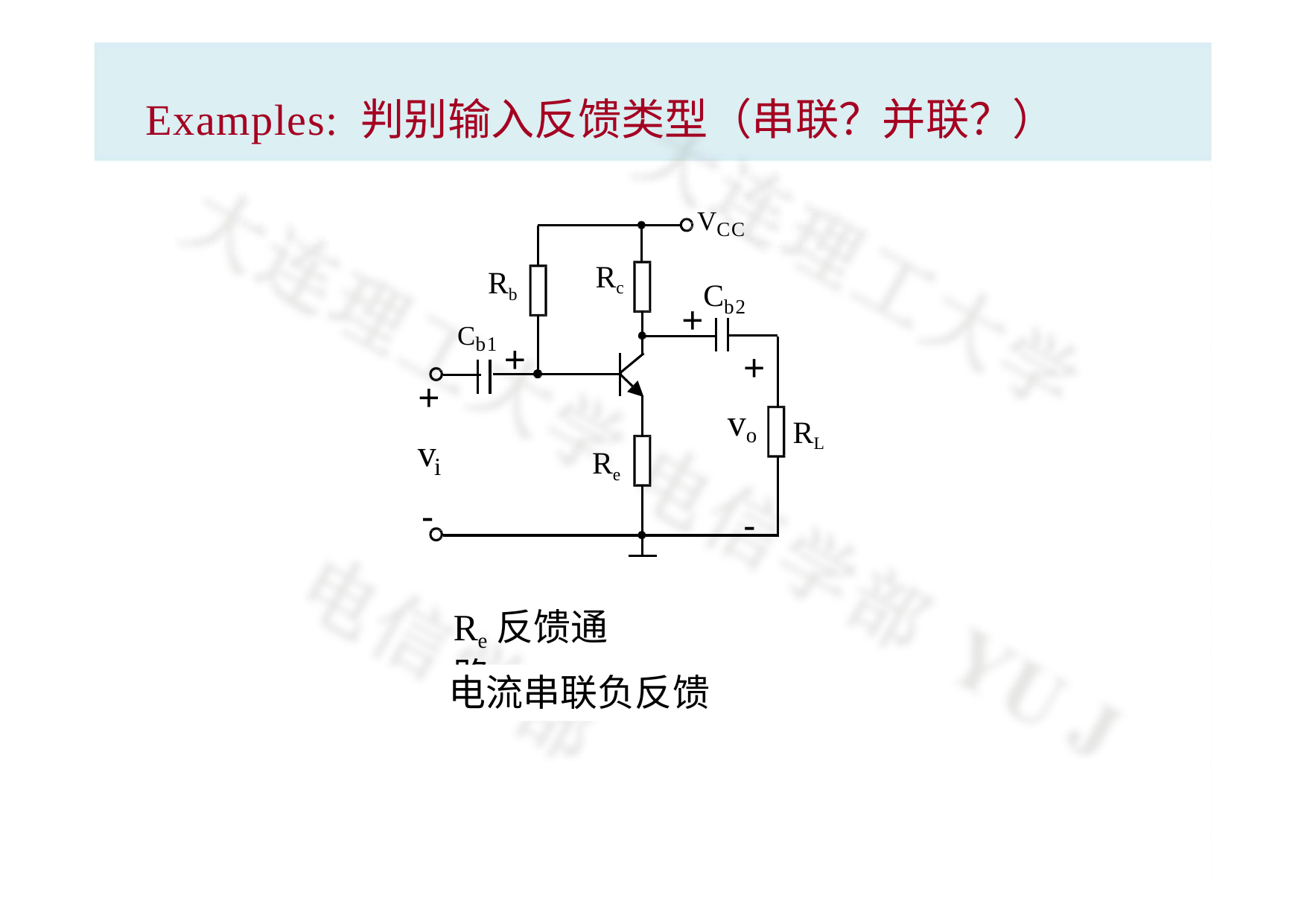

# Examples: 判别输入反馈类型（串联？并联？）
VCC

Rc

Rb

C
b2
+

Cb1

+

+

+

vo

RL
v

Re
i

-
-

Re反馈通路

电流串联负反馈